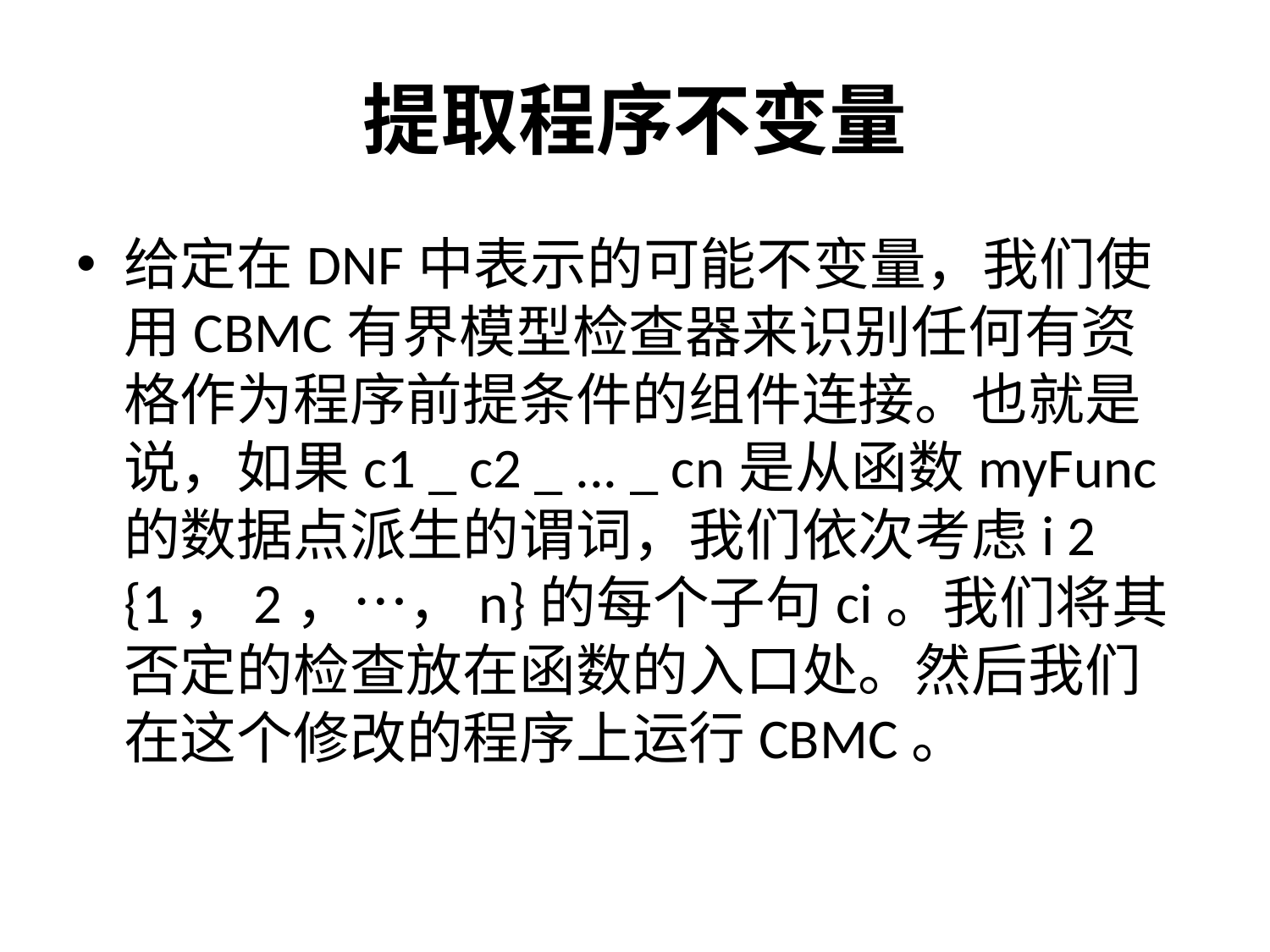

# 提取程序不变量
给定在DNF中表示的可能不变量，我们使用CBMC有界模型检查器来识别任何有资格作为程序前提条件的组件连接。也就是说，如果c1 _ c2 _ ... _ cn是从函数myFunc的数据点派生的谓词，我们依次考虑i 2 {1，2，…，n}的每个子句ci。我们将其否定的检查放在函数的入口处。然后我们在这个修改的程序上运行CBMC。